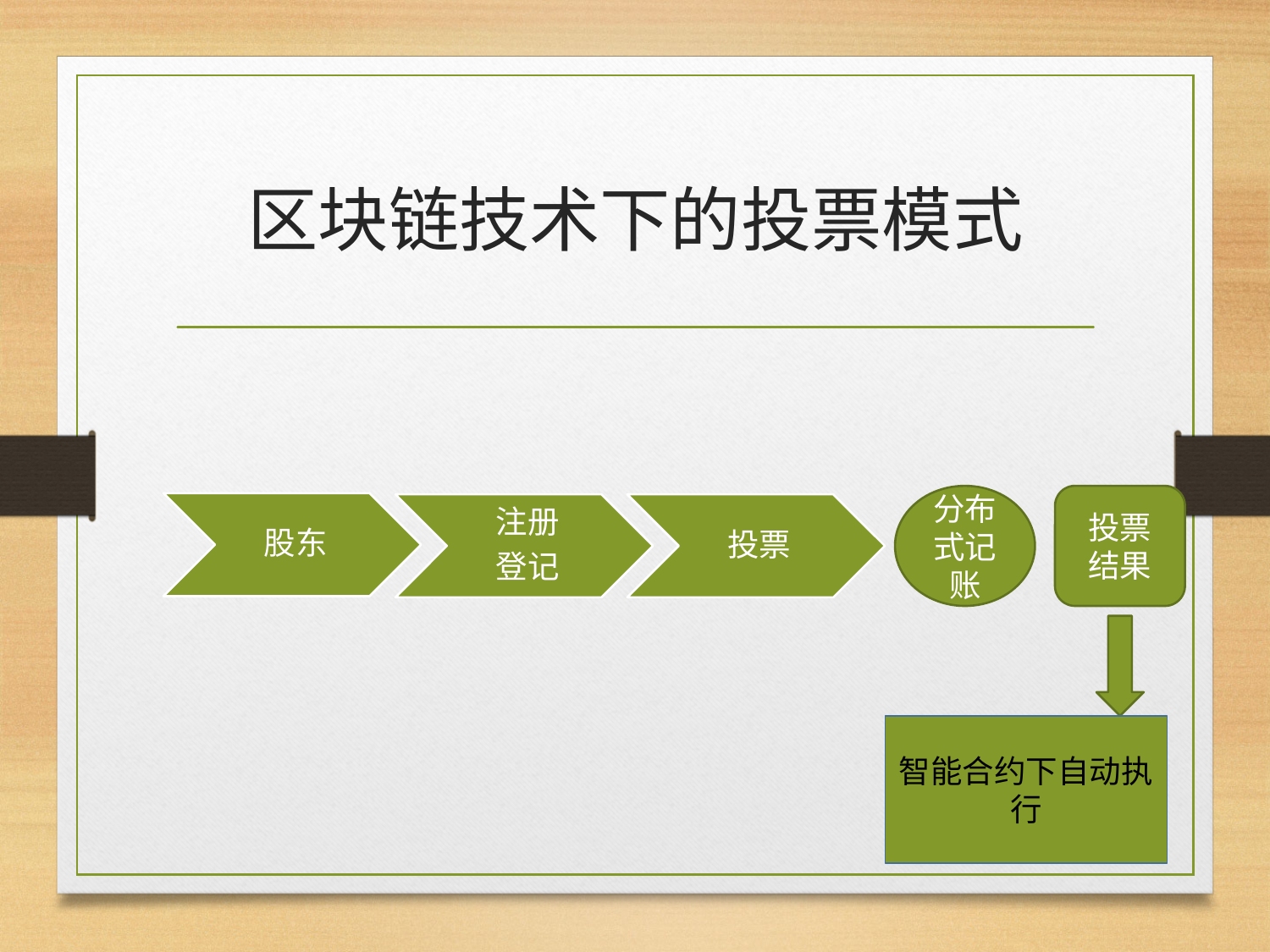

# 区块链技术下的投票模式
股东
注册
登记
投票
分布式记账
投票结果

智能合约下自动执行